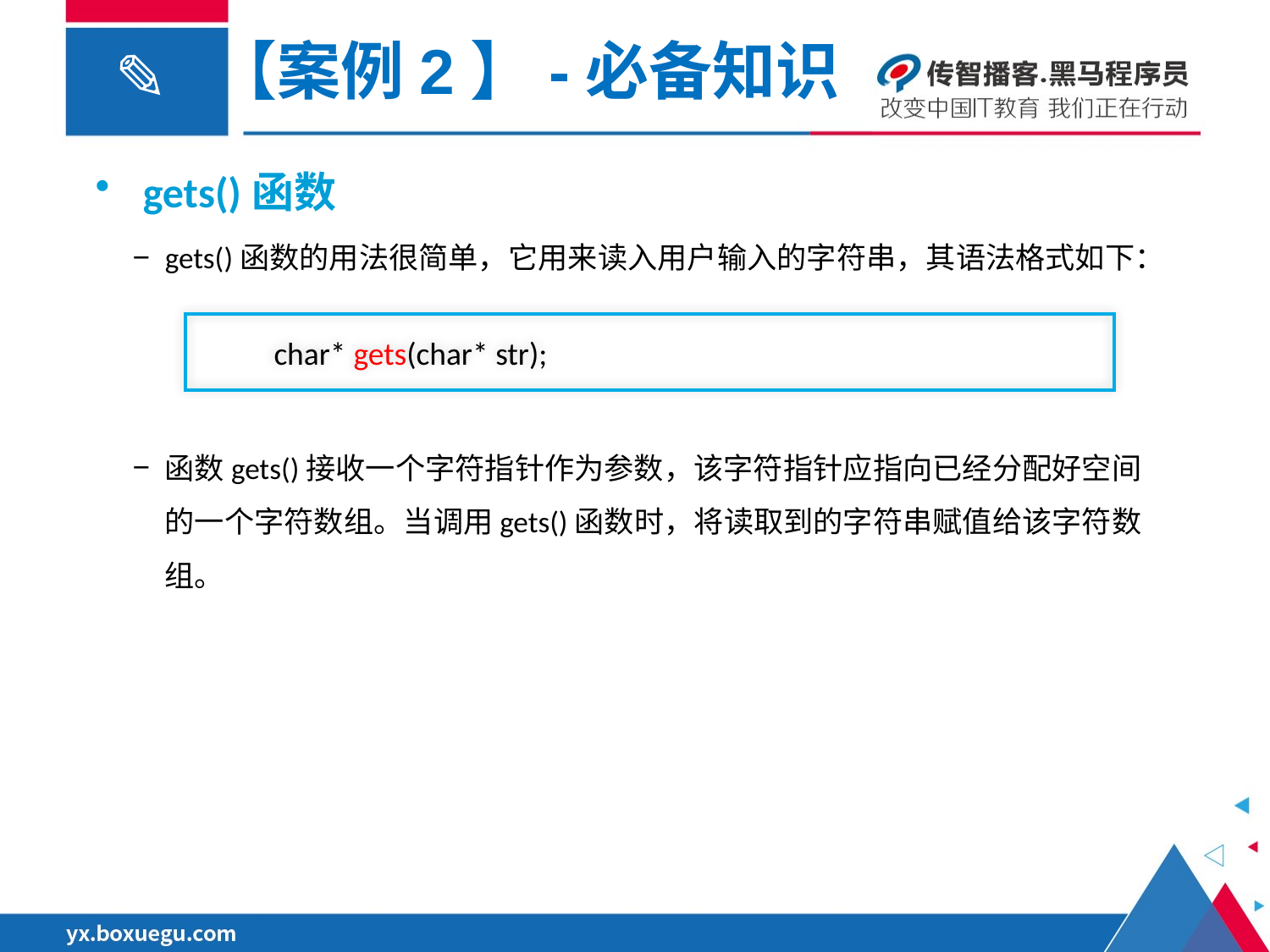

【案例2】-必备知识
gets()函数
gets()函数的用法很简单，它用来读入用户输入的字符串，其语法格式如下：

函数gets()接收一个字符指针作为参数，该字符指针应指向已经分配好空间的一个字符数组。当调用gets()函数时，将读取到的字符串赋值给该字符数组。
    char* gets(char* str);